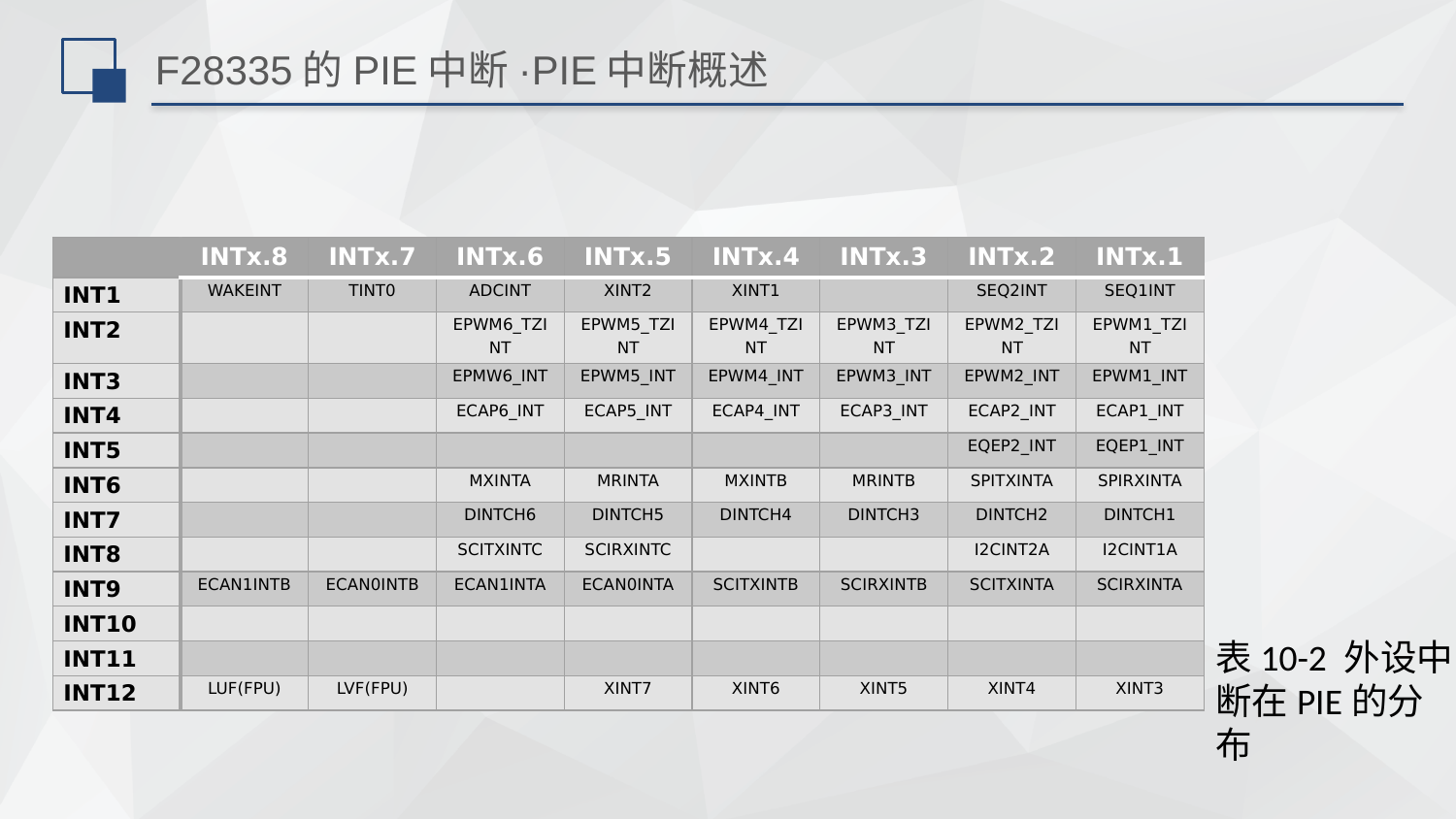

# F28335的PIE中断·PIE中断概述
|  | INTx.8 | INTx.7 | INTx.6 | INTx.5 | INTx.4 | INTx.3 | INTx.2 | INTx.1 |
| --- | --- | --- | --- | --- | --- | --- | --- | --- |
| INT1 | WAKEINT | TINT0 | ADCINT | XINT2 | XINT1 |  | SEQ2INT | SEQ1INT |
| INT2 |  |  | EPWM6\_TZINT | EPWM5\_TZINT | EPWM4\_TZINT | EPWM3\_TZINT | EPWM2\_TZINT | EPWM1\_TZINT |
| INT3 |  |  | EPMW6\_INT | EPWM5\_INT | EPWM4\_INT | EPWM3\_INT | EPWM2\_INT | EPWM1\_INT |
| INT4 |  |  | ECAP6\_INT | ECAP5\_INT | ECAP4\_INT | ECAP3\_INT | ECAP2\_INT | ECAP1\_INT |
| INT5 |  |  |  |  |  |  | EQEP2\_INT | EQEP1\_INT |
| INT6 |  |  | MXINTA | MRINTA | MXINTB | MRINTB | SPITXINTA | SPIRXINTA |
| INT7 |  |  | DINTCH6 | DINTCH5 | DINTCH4 | DINTCH3 | DINTCH2 | DINTCH1 |
| INT8 |  |  | SCITXINTC | SCIRXINTC |  |  | I2CINT2A | I2CINT1A |
| INT9 | ECAN1INTB | ECAN0INTB | ECAN1INTA | ECAN0INTA | SCITXINTB | SCIRXINTB | SCITXINTA | SCIRXINTA |
| INT10 |  |  |  |  |  |  |  |  |
| INT11 |  |  |  |  |  |  |  |  |
| INT12 | LUF(FPU) | LVF(FPU) |  | XINT7 | XINT6 | XINT5 | XINT4 | XINT3 |
表10-2 外设中断在PIE的分布